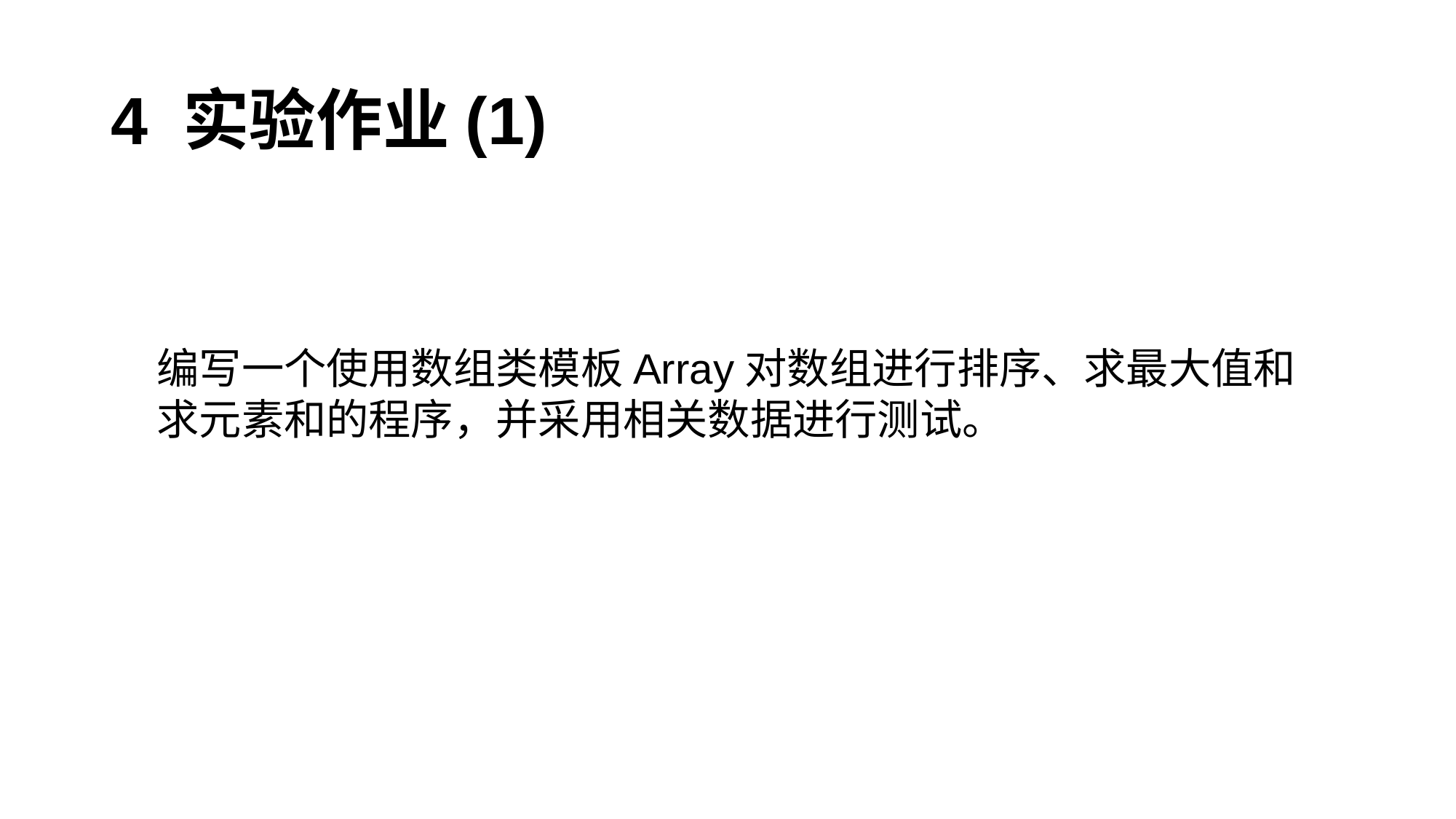

# 4 实验作业(1)
编写一个使用数组类模板Array对数组进行排序、求最大值和求元素和的程序，并采用相关数据进行测试。